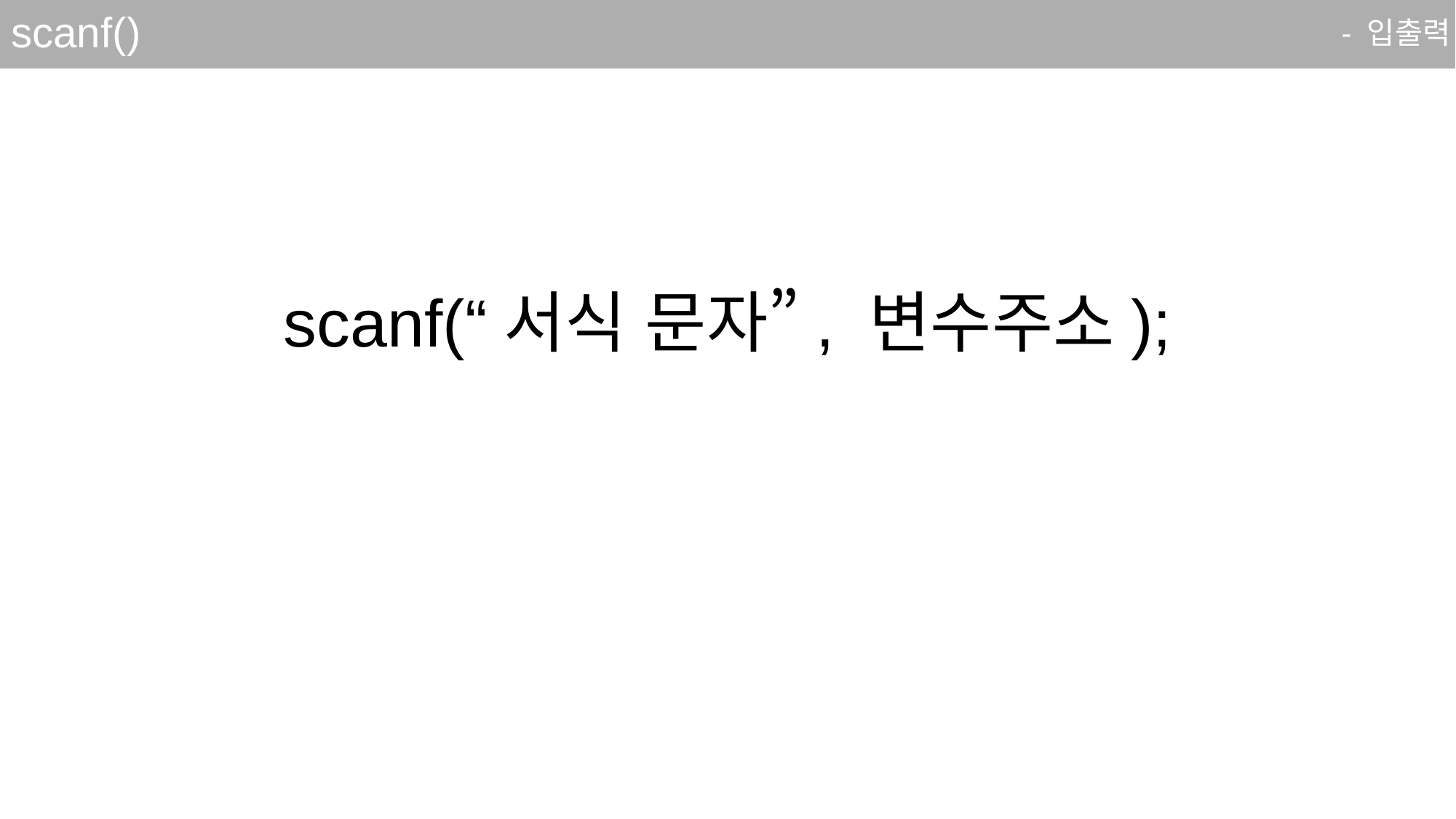

# scanf()
- 입출력
scanf(“서식 문자”, 변수주소);